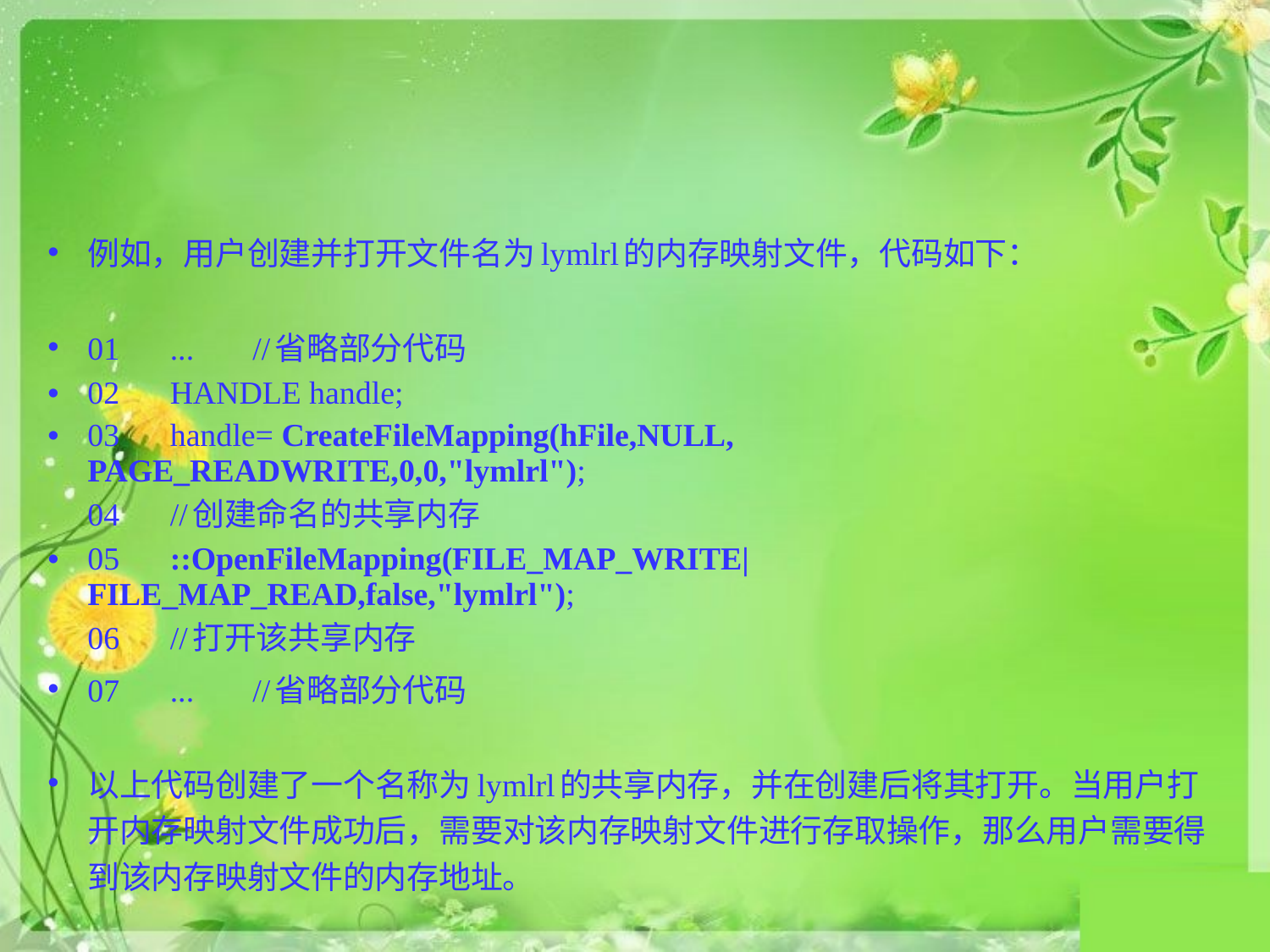

#
例如，用户创建并打开文件名为lymlrl的内存映射文件，代码如下：

01	... 		//省略部分代码
02	HANDLE handle;
03	handle= CreateFileMapping(hFile,NULL, PAGE_READWRITE,0,0,"lymlrl");
04	//创建命名的共享内存
05	::OpenFileMapping(FILE_MAP_WRITE| FILE_MAP_READ,false,"lymlrl");
06	//打开该共享内存
07	...			//省略部分代码

以上代码创建了一个名称为lymlrl的共享内存，并在创建后将其打开。当用户打开内存映射文件成功后，需要对该内存映射文件进行存取操作，那么用户需要得到该内存映射文件的内存地址。